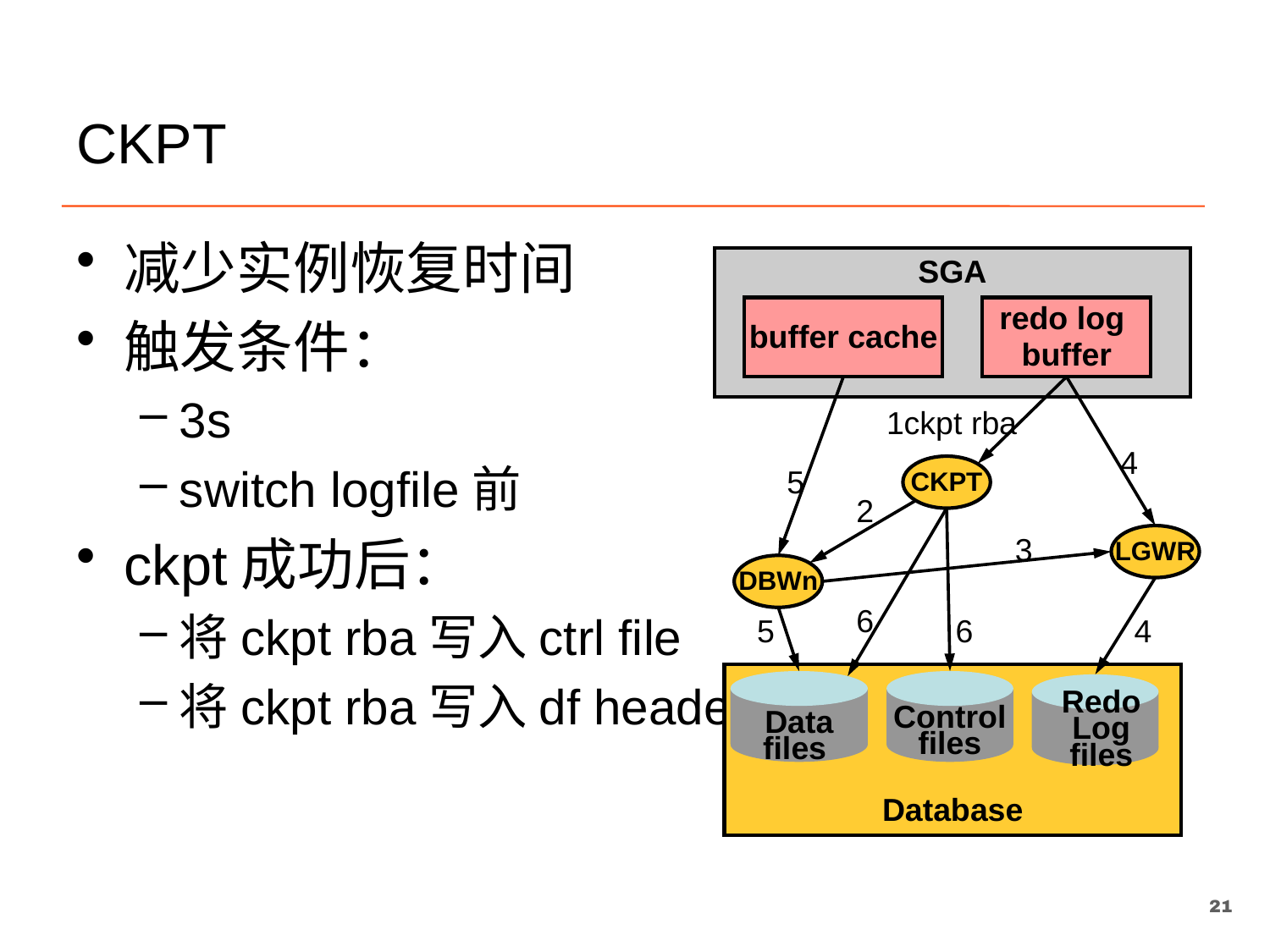

# CKPT
减少实例恢复时间
触发条件：
3s
switch logfile前
ckpt成功后：
将ckpt rba写入ctrl file
将ckpt rba写入df header
SGA

redo log
buffer
buffer cache
1ckpt rba
4
5
CKPT
2
3
LGWR
DBWn
6
5
6
4
Database

Redo Log files
Control files
Data files
21